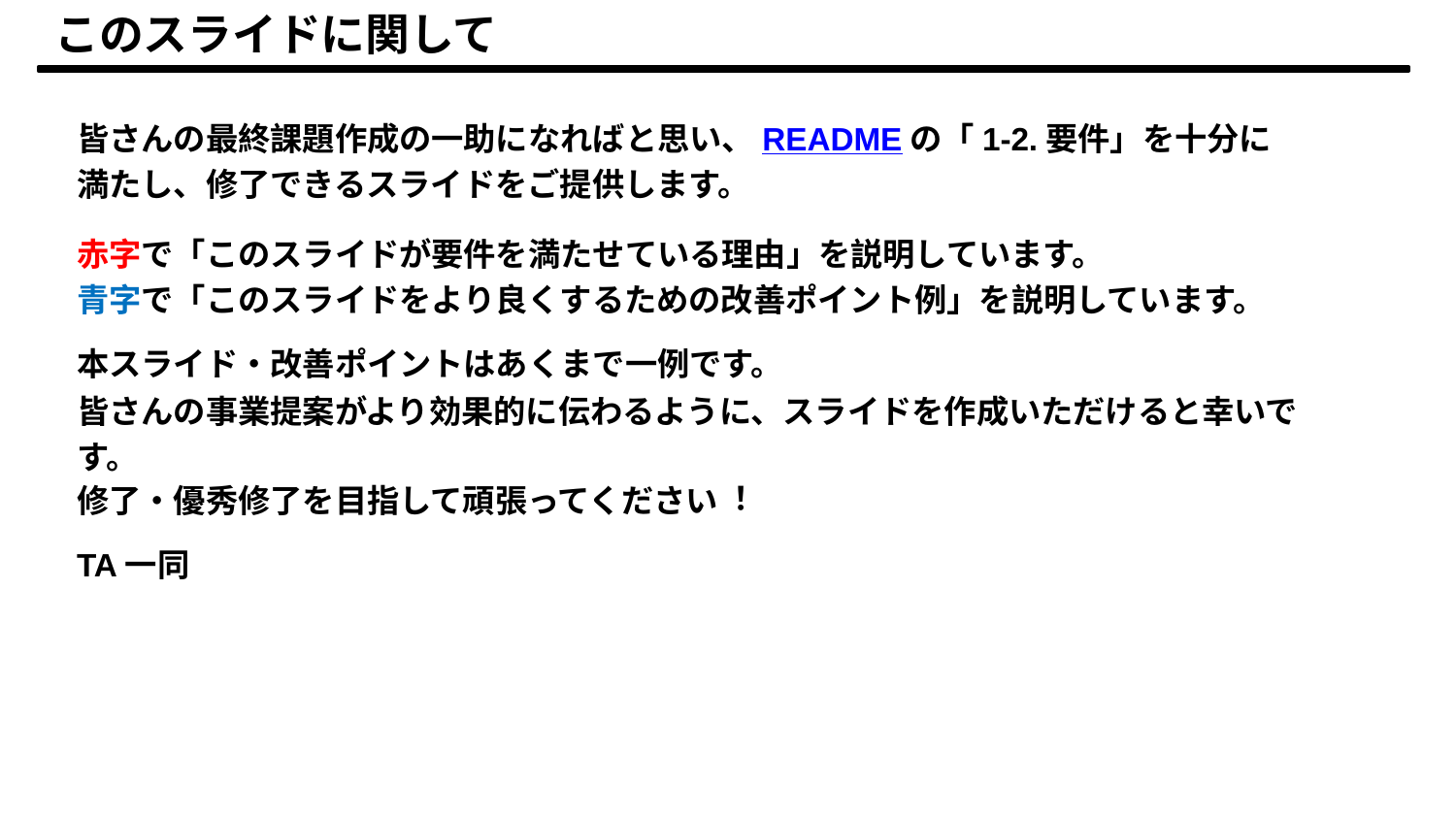

# このスライドに関して
皆さんの最終課題作成の⼀助になればと思い、READMEの「1-2.要件」を⼗分に満たし、修了できるスライドをご提供します。

⾚字で「このスライドが要件を満たせている理由」を説明しています。
⻘字で「このスライドをより良くするための改善ポイント例」を説明しています。

本スライド・改善ポイントはあくまで⼀例です。
皆さんの事業提案がより効果的に伝わるように、スライドを作成いただけると幸いです。
修了・優秀修了を⽬指して頑張ってください︕

TA⼀同